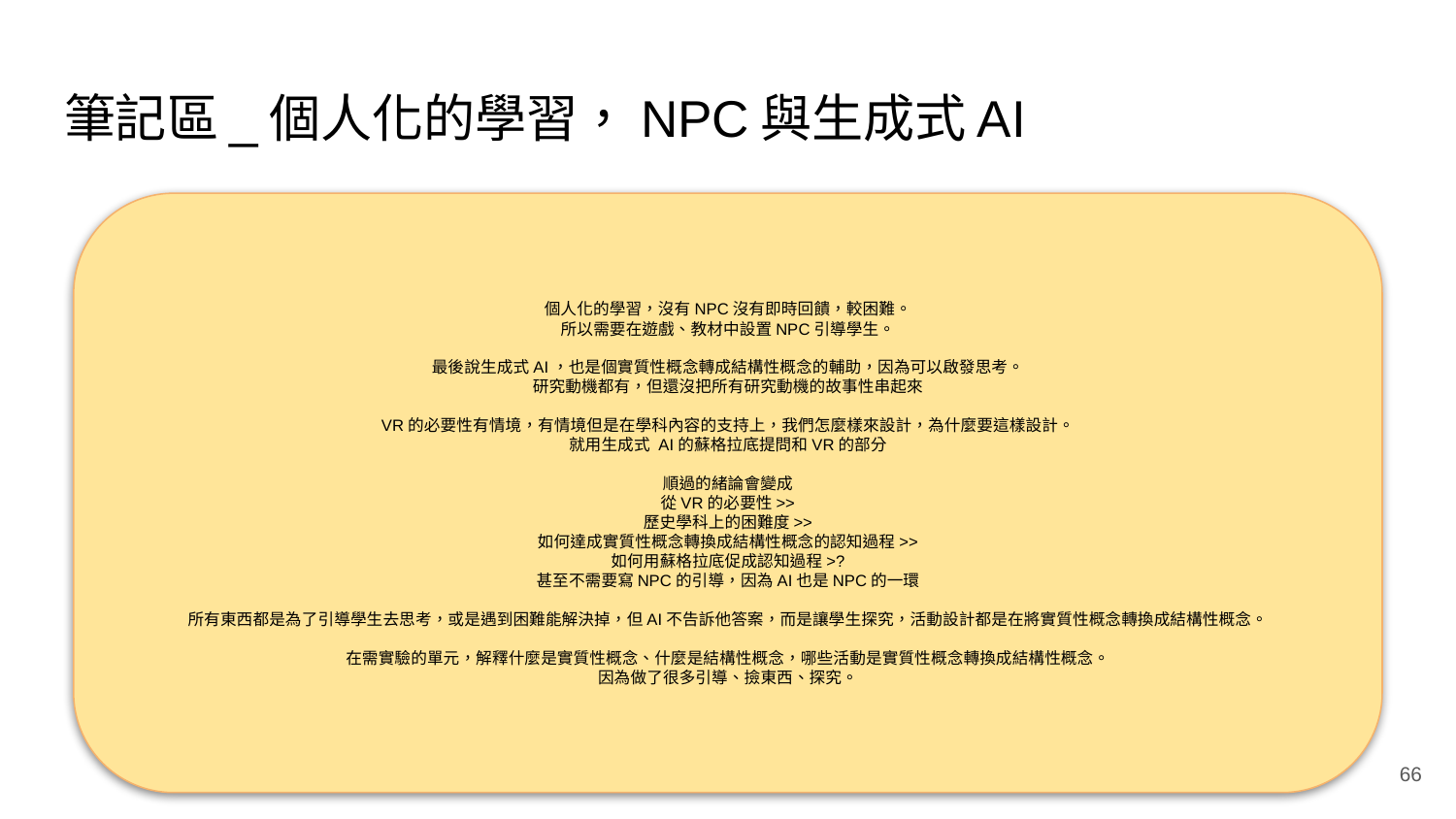

# 筆記區_個人化的學習，NPC與生成式AI

個人化的學習，沒有NPC沒有即時回饋，較困難。
所以需要在遊戲、教材中設置NPC引導學生。

最後說生成式AI，也是個實質性概念轉成結構性概念的輔助，因為可以啟發思考。
研究動機都有，但還沒把所有研究動機的故事性串起來

VR的必要性有情境，有情境但是在學科內容的支持上，我們怎麼樣來設計，為什麼要這樣設計。
就用生成式 AI的蘇格拉底提問和VR的部分

順過的緒論會變成
從VR的必要性>>
歷史學科上的困難度>>
如何達成實質性概念轉換成結構性概念的認知過程>>
如何用蘇格拉底促成認知過程>?
甚至不需要寫NPC的引導，因為AI也是NPC的一環
所有東西都是為了引導學生去思考，或是遇到困難能解決掉，但AI不告訴他答案，而是讓學生探究，活動設計都是在將實質性概念轉換成結構性概念。

在需實驗的單元，解釋什麼是實質性概念、什麼是結構性概念，哪些活動是實質性概念轉換成結構性概念。
因為做了很多引導、撿東西、探究。
66